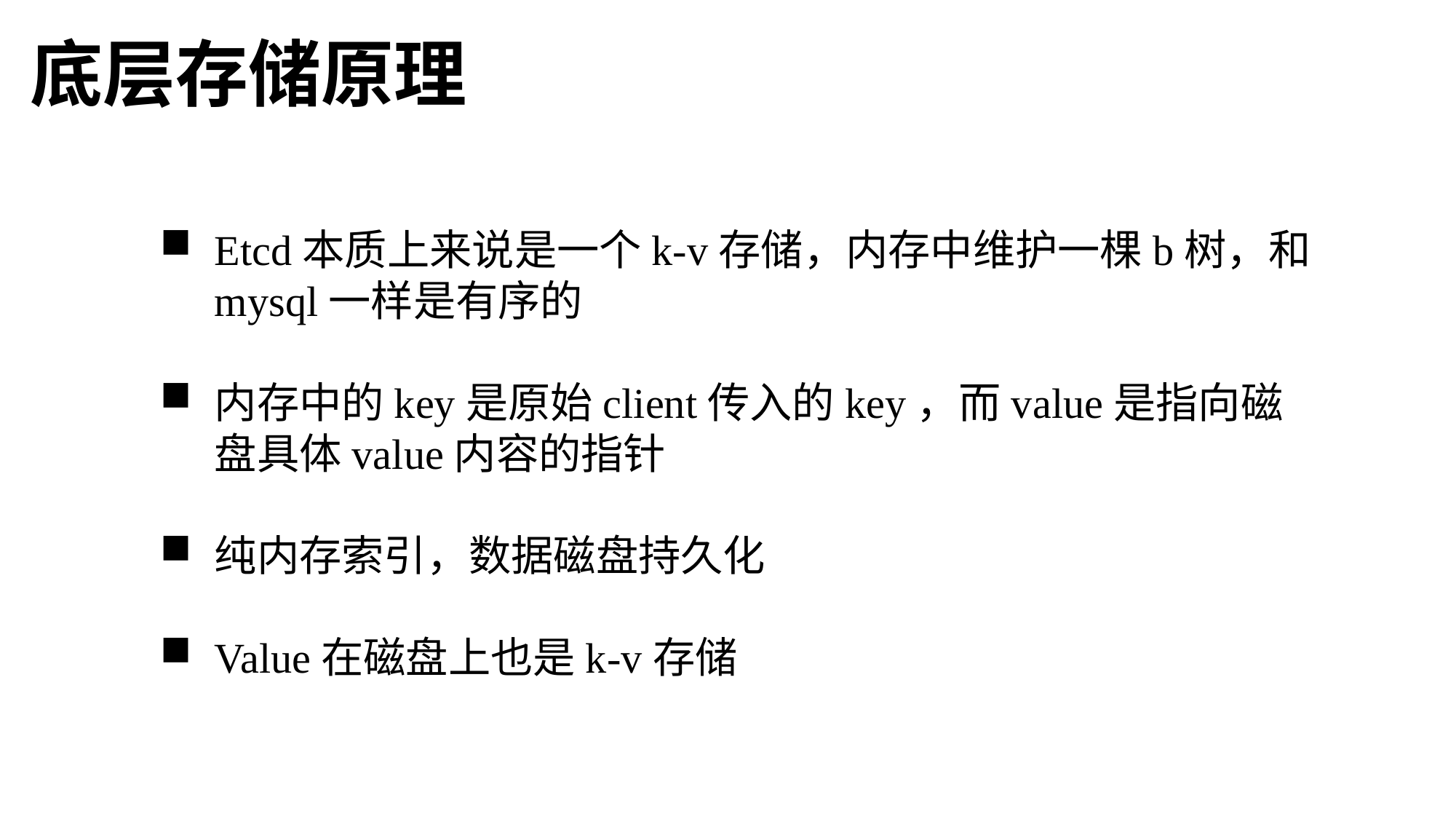

底层存储原理
Etcd本质上来说是一个k-v存储，内存中维护一棵b树，和mysql一样是有序的

内存中的key是原始client传入的key，而value是指向磁盘具体value内容的指针

纯内存索引，数据磁盘持久化

Value在磁盘上也是k-v存储